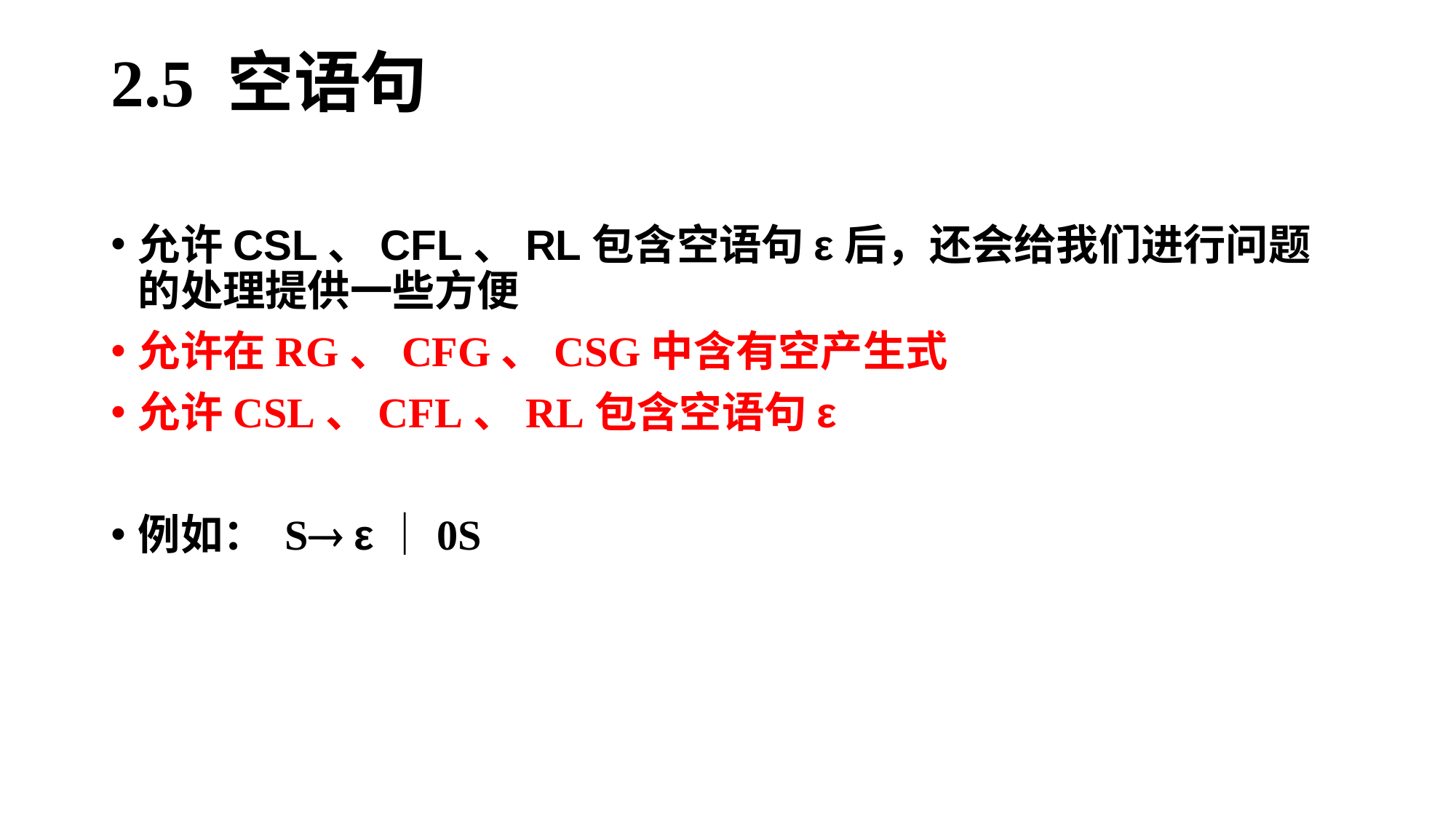

# 2.5 空语句
允许CSL、CFL、RL包含空语句ε后，还会给我们进行问题的处理提供一些方便
允许在RG、CFG、CSG中含有空产生式
允许CSL、CFL、RL包含空语句ε

例如： S→ ε｜0S
2